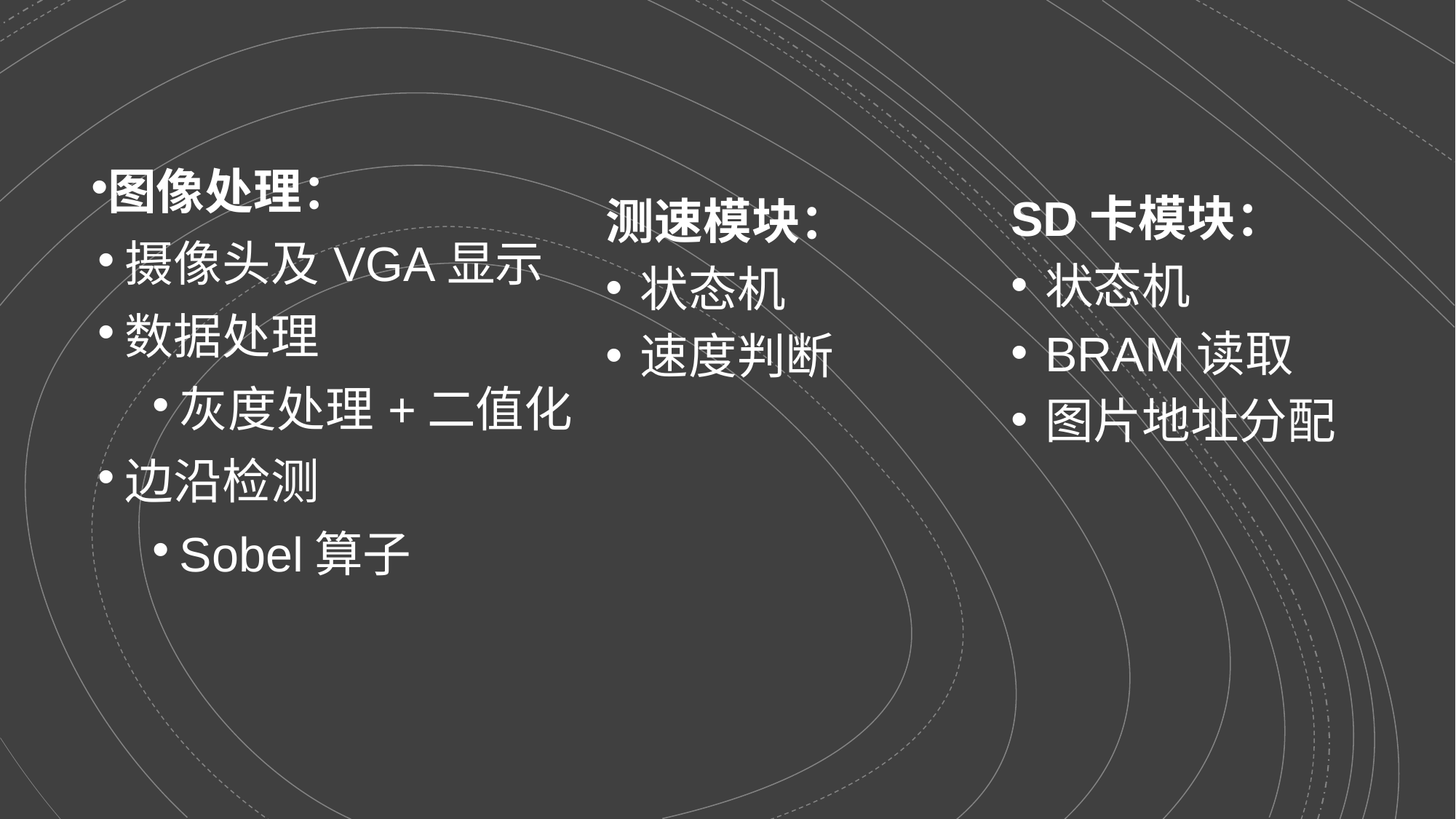

图像处理：
摄像头及VGA显示
数据处理
灰度处理+二值化
边沿检测
Sobel算子
SD卡模块：
状态机
BRAM读取
图片地址分配
测速模块：
状态机
速度判断